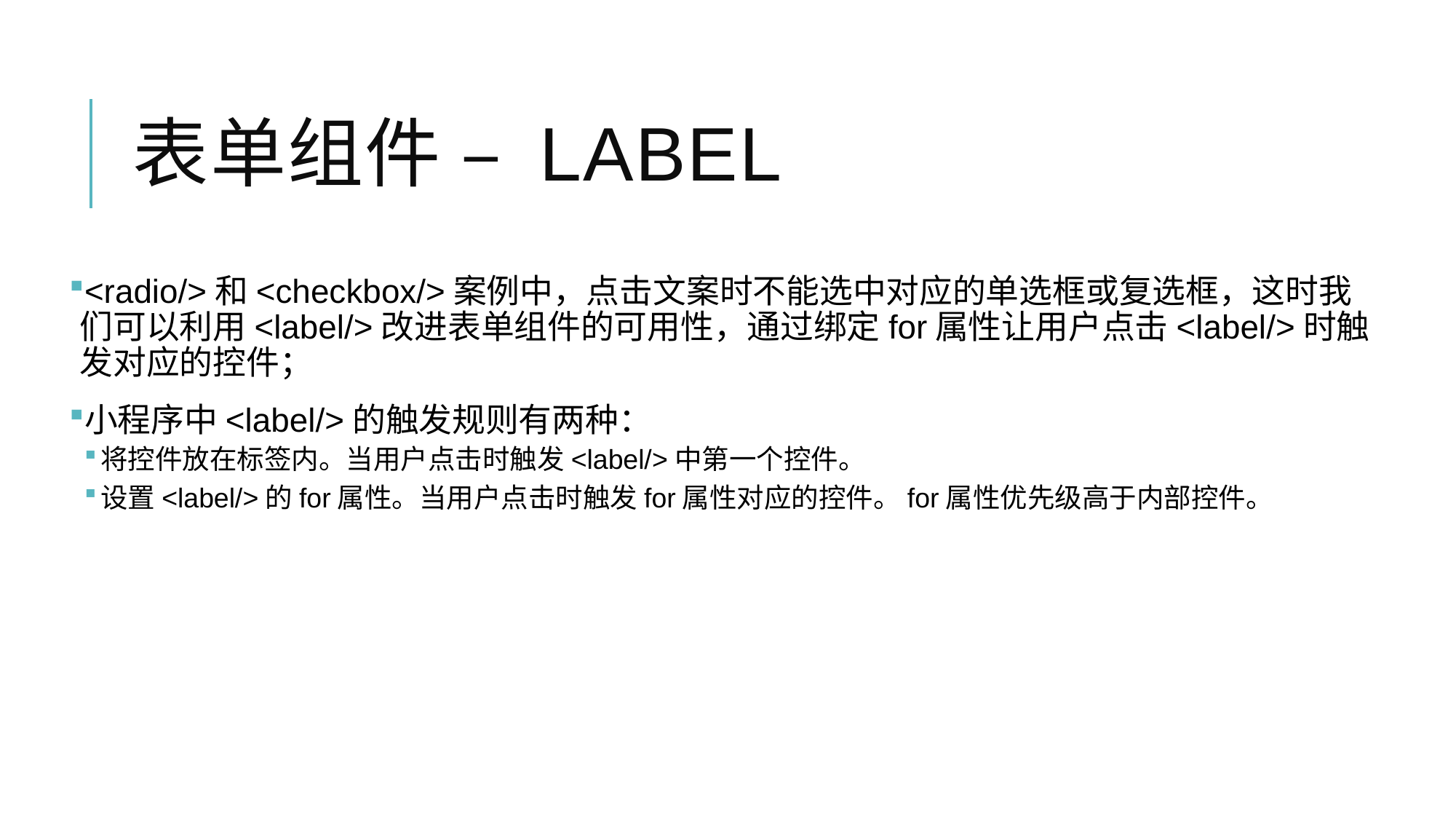

# 表单组件 – Label
<radio/>和<checkbox/>案例中，点击文案时不能选中对应的单选框或复选框，这时我们可以利用<label/>改进表单组件的可用性，通过绑定for属性让用户点击<label/>时触发对应的控件；
小程序中<label/>的触发规则有两种：
将控件放在标签内。当用户点击时触发<label/>中第一个控件。
设置<label/>的for属性。当用户点击时触发for属性对应的控件。for属性优先级高于内部控件。